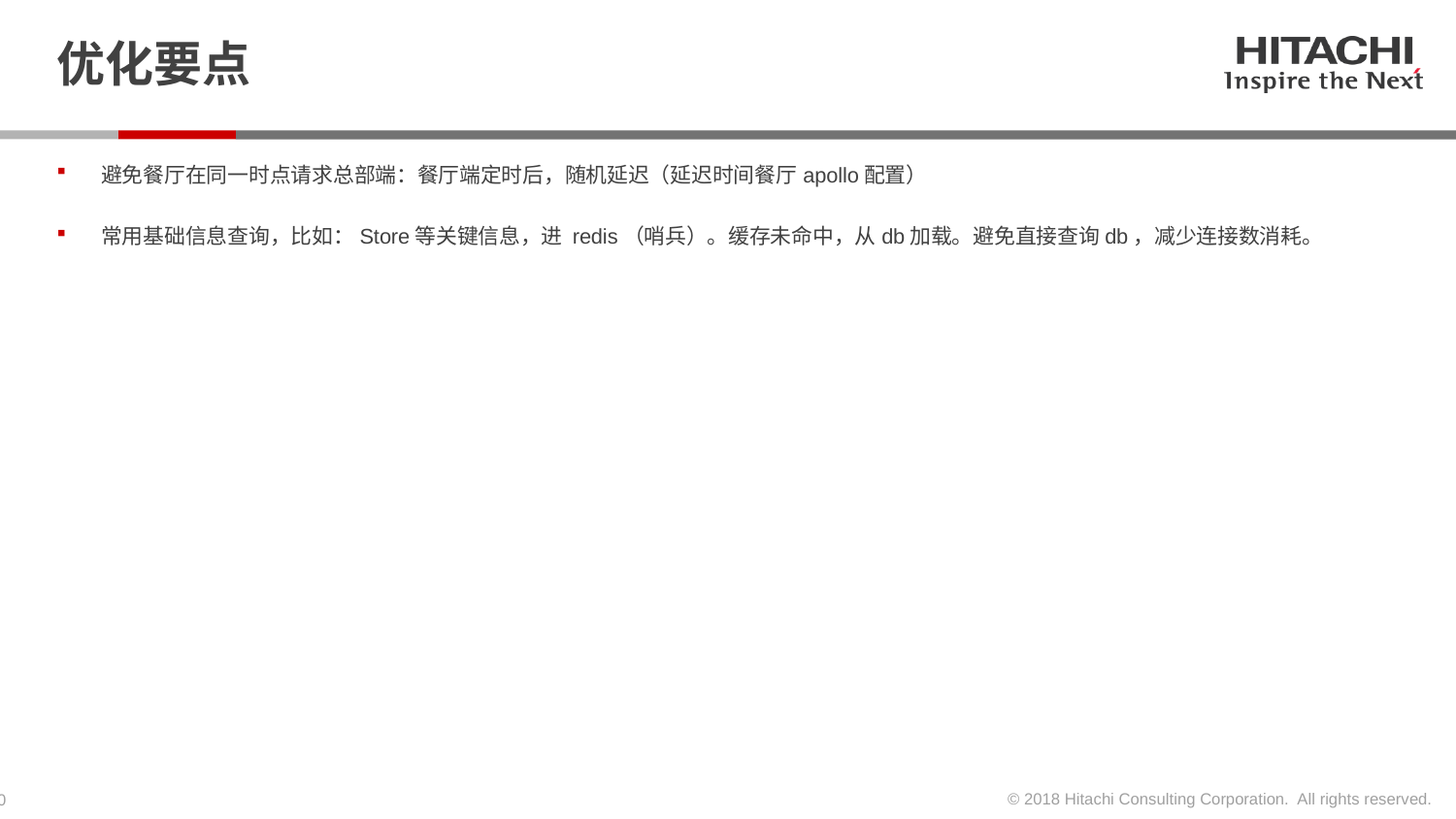

# 优化要点
避免餐厅在同一时点请求总部端：餐厅端定时后，随机延迟（延迟时间餐厅apollo配置）
常用基础信息查询，比如：Store等关键信息，进 redis（哨兵）。缓存未命中，从db加载。避免直接查询db，减少连接数消耗。